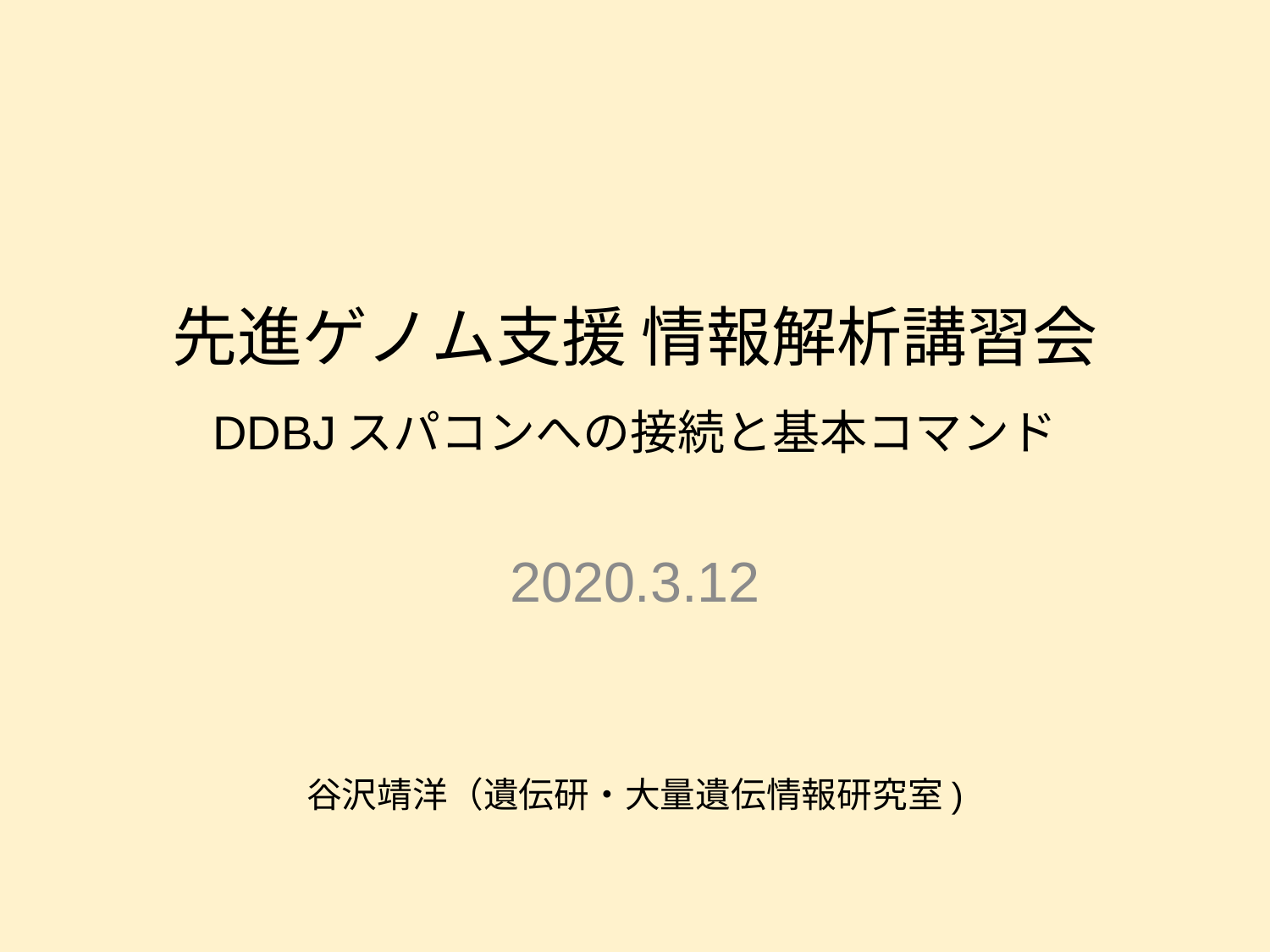

# 先進ゲノム支援 情報解析講習会 DDBJスパコンへの接続と基本コマンド
2020.3.12

谷沢靖洋（遺伝研・大量遺伝情報研究室)